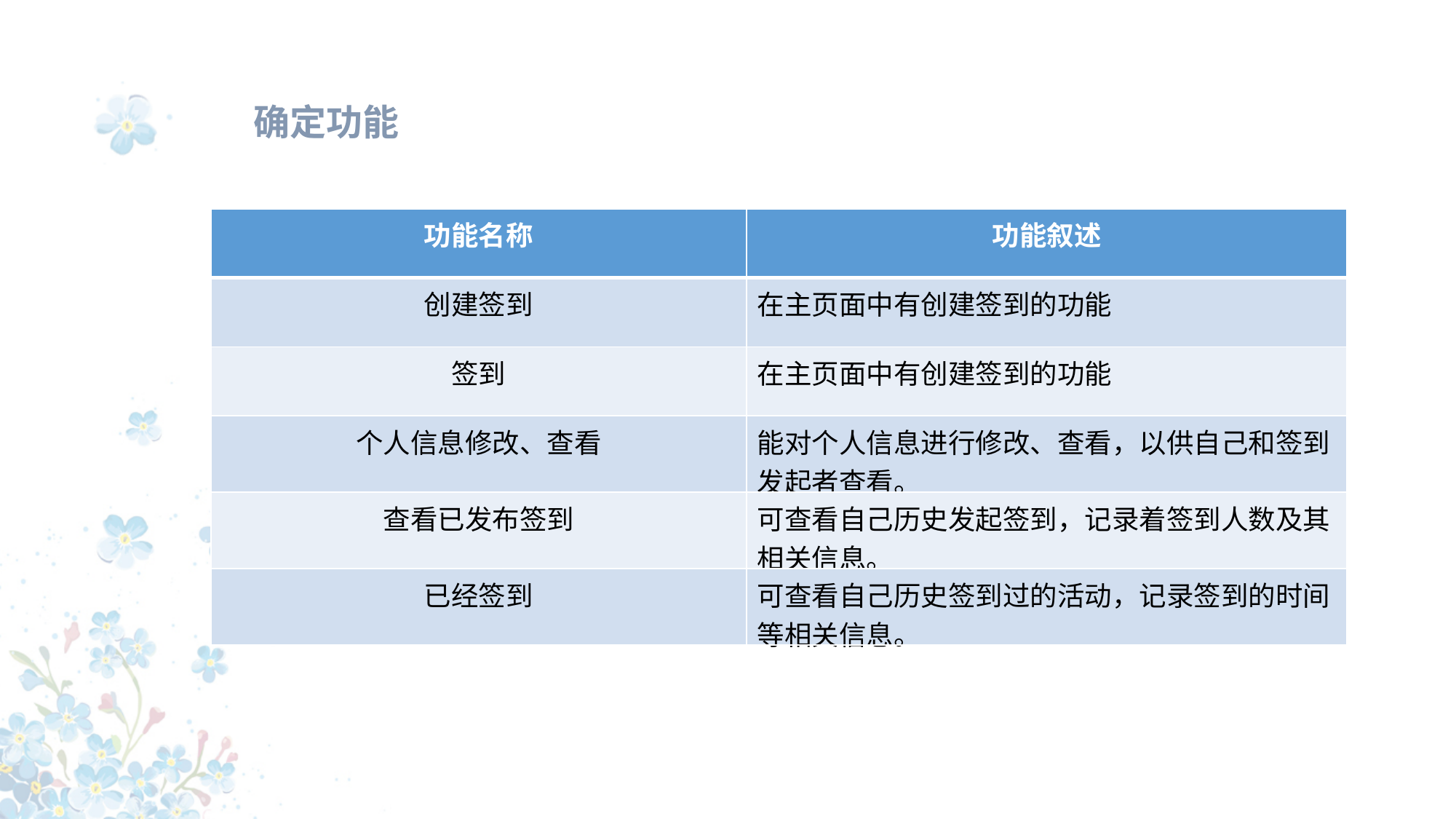

确定功能

| 功能名称 | 功能叙述 |
| --- | --- |
| 创建签到 | 在主页面中有创建签到的功能 |
| 签到 | 在主页面中有创建签到的功能 |
| 个人信息修改、查看 | 能对个人信息进行修改、查看，以供自己和签到发起者查看。 |
| 查看已发布签到 | 可查看自己历史发起签到，记录着签到人数及其相关信息。 |
| 已经签到 | 可查看自己历史签到过的活动，记录签到的时间等相关信息。 |
1